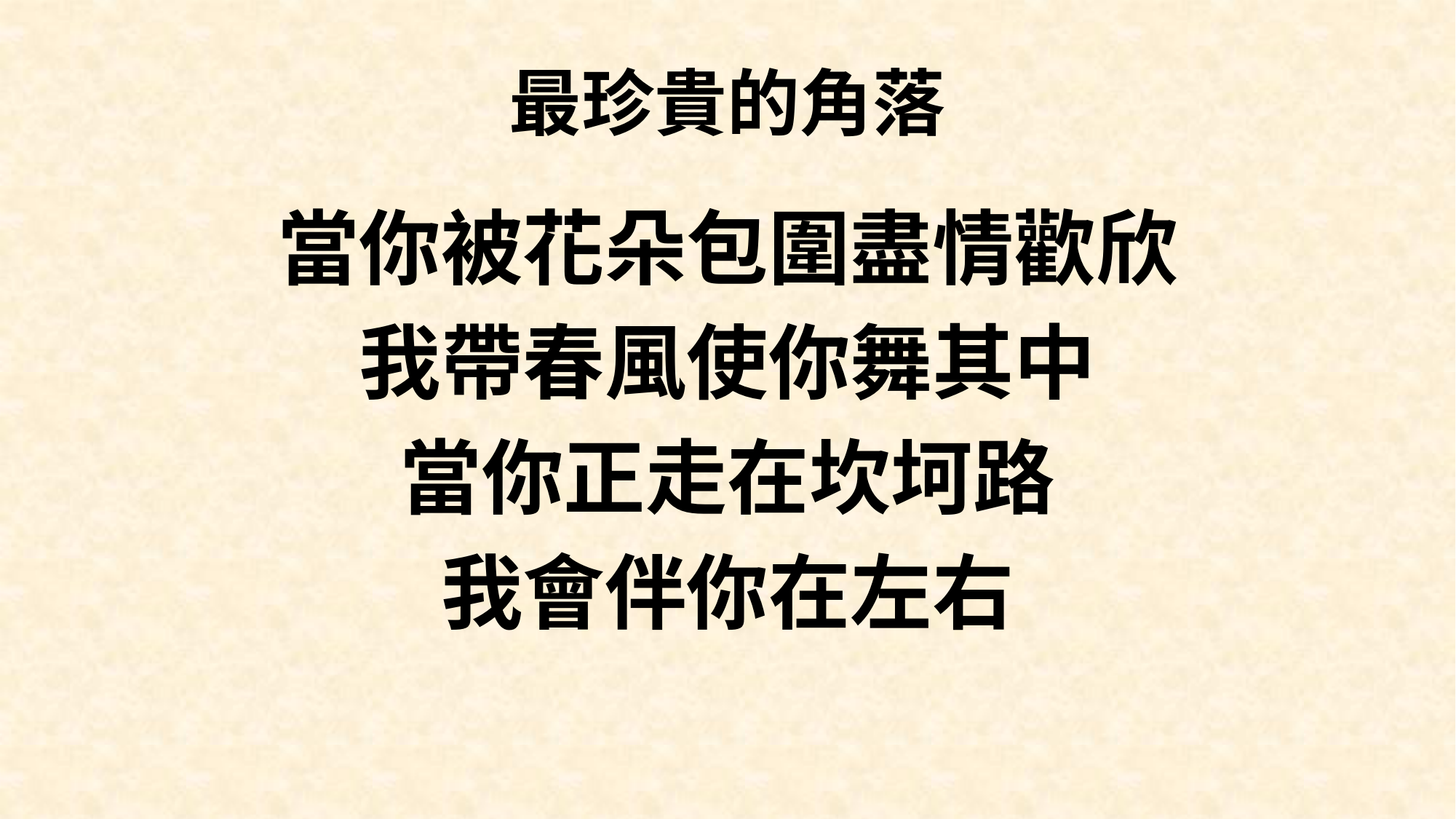

# 最珍貴的角落
當你被花朵包圍盡情歡欣
我帶春風使你舞其中
當你正走在坎坷路
我會伴你在左右